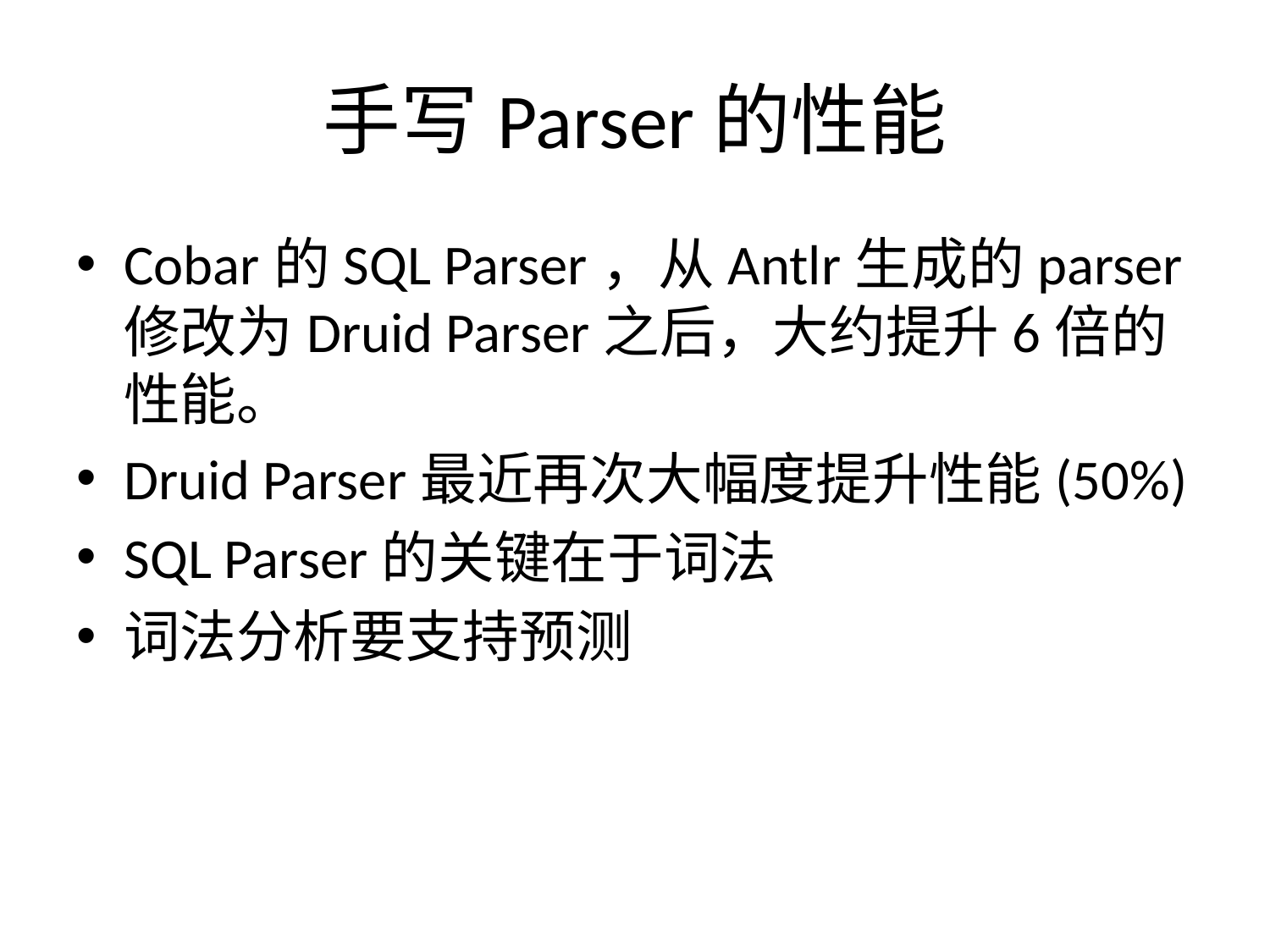

# 手写Parser的性能
Cobar的SQL Parser，从Antlr生成的parser修改为Druid Parser之后，大约提升6倍的性能。
Druid Parser最近再次大幅度提升性能(50%)
SQL Parser的关键在于词法
词法分析要支持预测